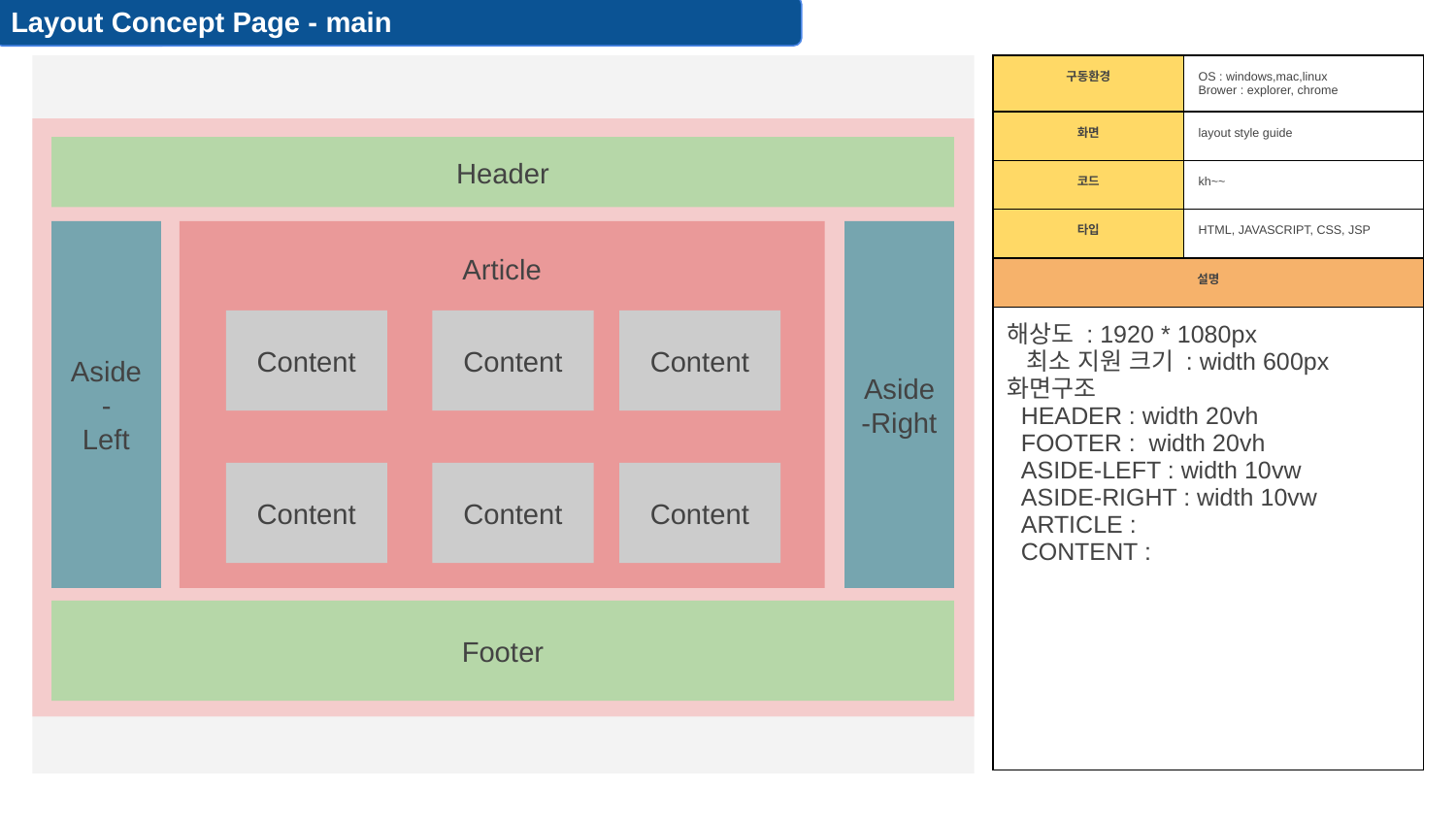

Layout Concept Page - main
| 구동환경 |  | OS : windows,mac,linux Brower : explorer, chrome |
| --- | --- | --- |
| 화면 |  | layout style guide |
| 코드 |  | kh~~ |
| 타입 |  | HTML, JAVASCRIPT, CSS, JSP |
| 설명 |  |  |
| 해상도 : 1920 \* 1080px 최소 지원 크기 : width 600px 화면구조 HEADER : width 20vh FOOTER : width 20vh ASIDE-LEFT : width 10vw ASIDE-RIGHT : width 10vw ARTICLE : CONTENT : |  |  |
|  |  |  |
|  |  |  |
|  |  |  |
|  |  |  |
|  |  |  |
|  |  |  |
|  |  |  |
|  |  |  |

Header
Aside
-
Left
Article

Aside
-Right
Content
Content
Content
Content
Content
Content
Footer